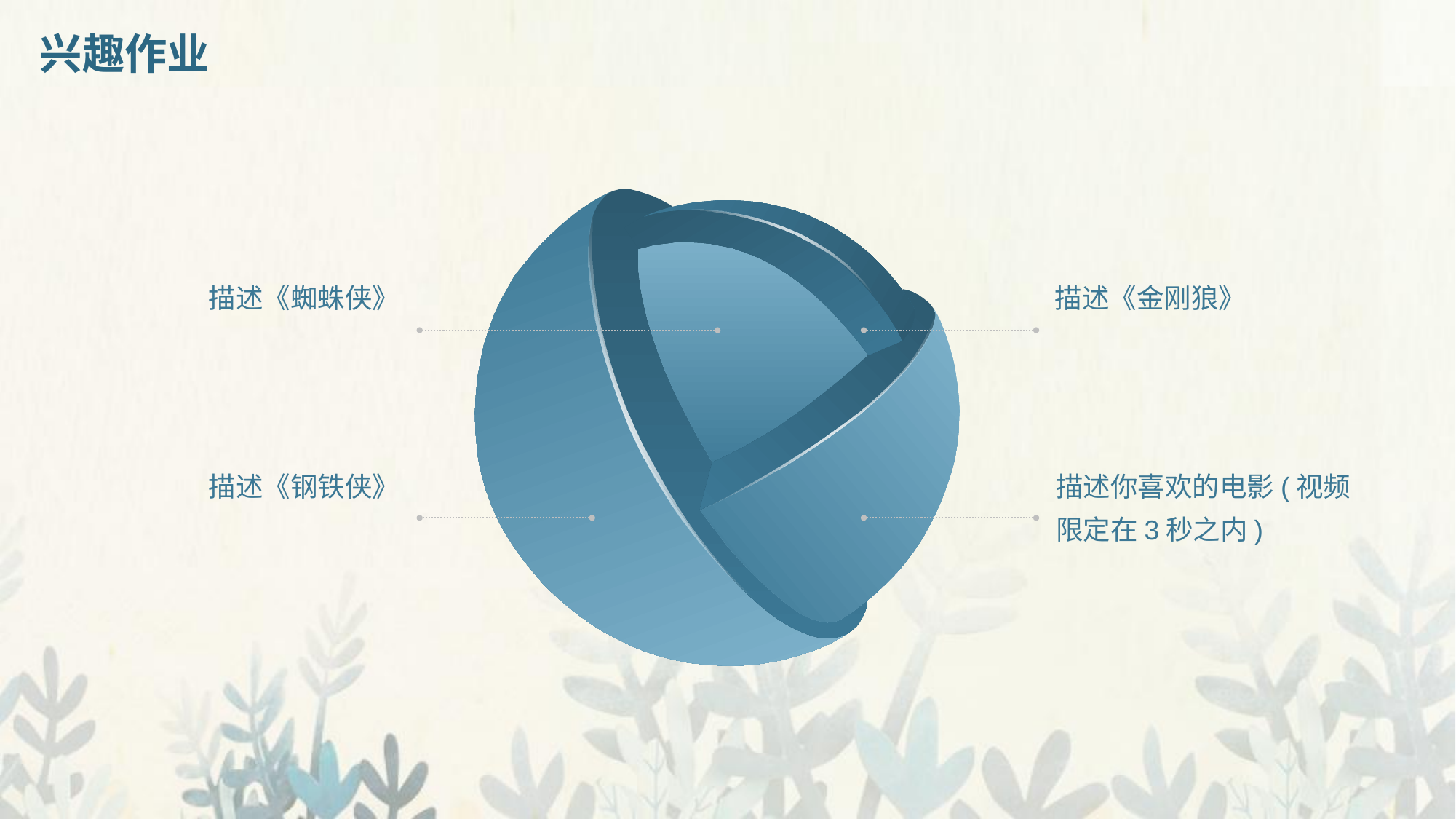

# 兴趣作业

描述《蜘蛛侠》
描述《金刚狼》
描述《钢铁侠》
描述你喜欢的电影(视频限定在3秒之内)